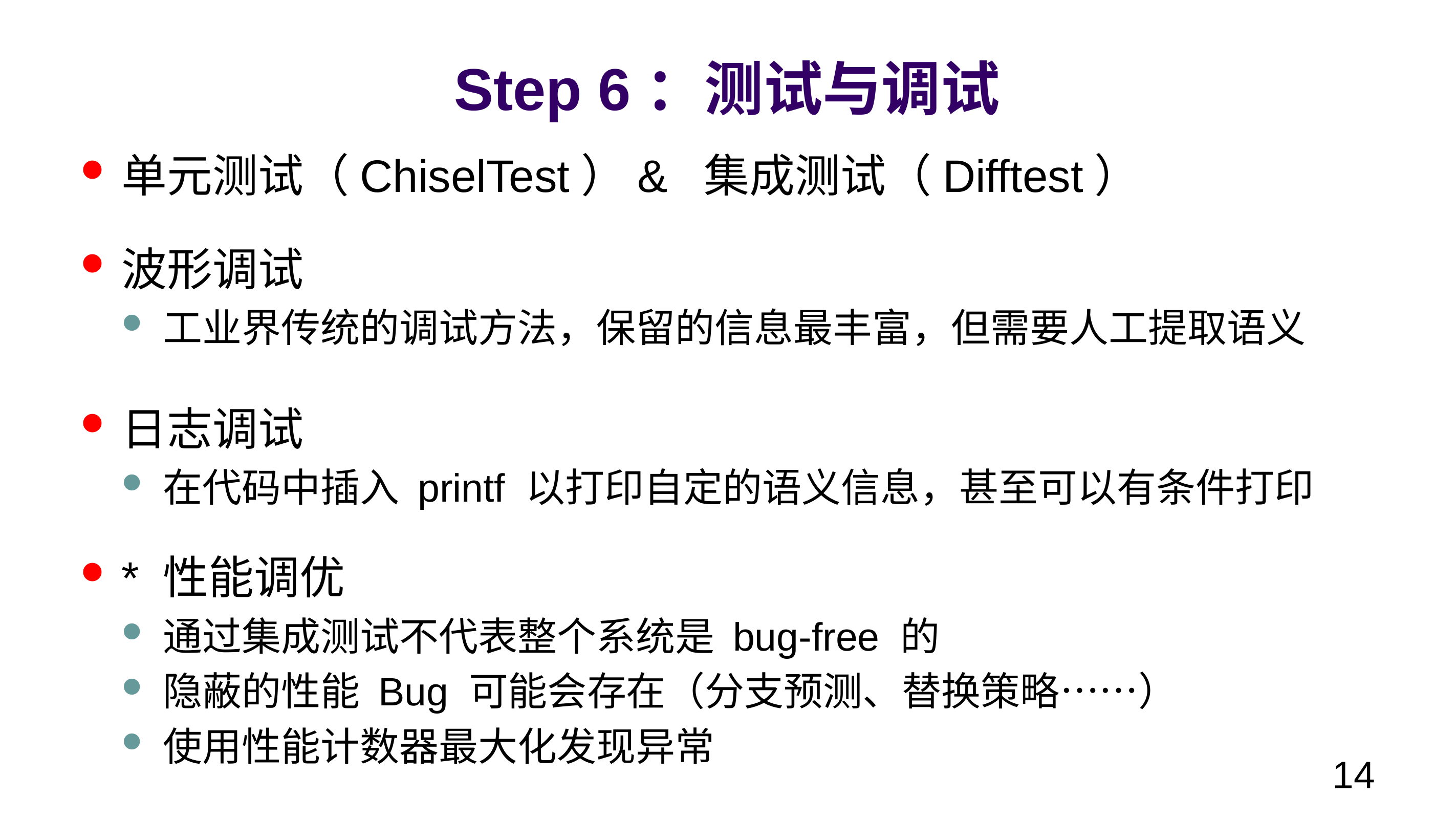

# Step 6：测试与调试
单元测试（ChiselTest）&  集成测试（Difftest）

波形调试
工业界传统的调试方法，保留的信息最丰富，但需要人工提取语义

日志调试
在代码中插入 printf 以打印自定的语义信息，甚至可以有条件打印

* 性能调优
通过集成测试不代表整个系统是 bug-free 的
隐蔽的性能 Bug 可能会存在（分支预测、替换策略……）
使用性能计数器最大化发现异常
14